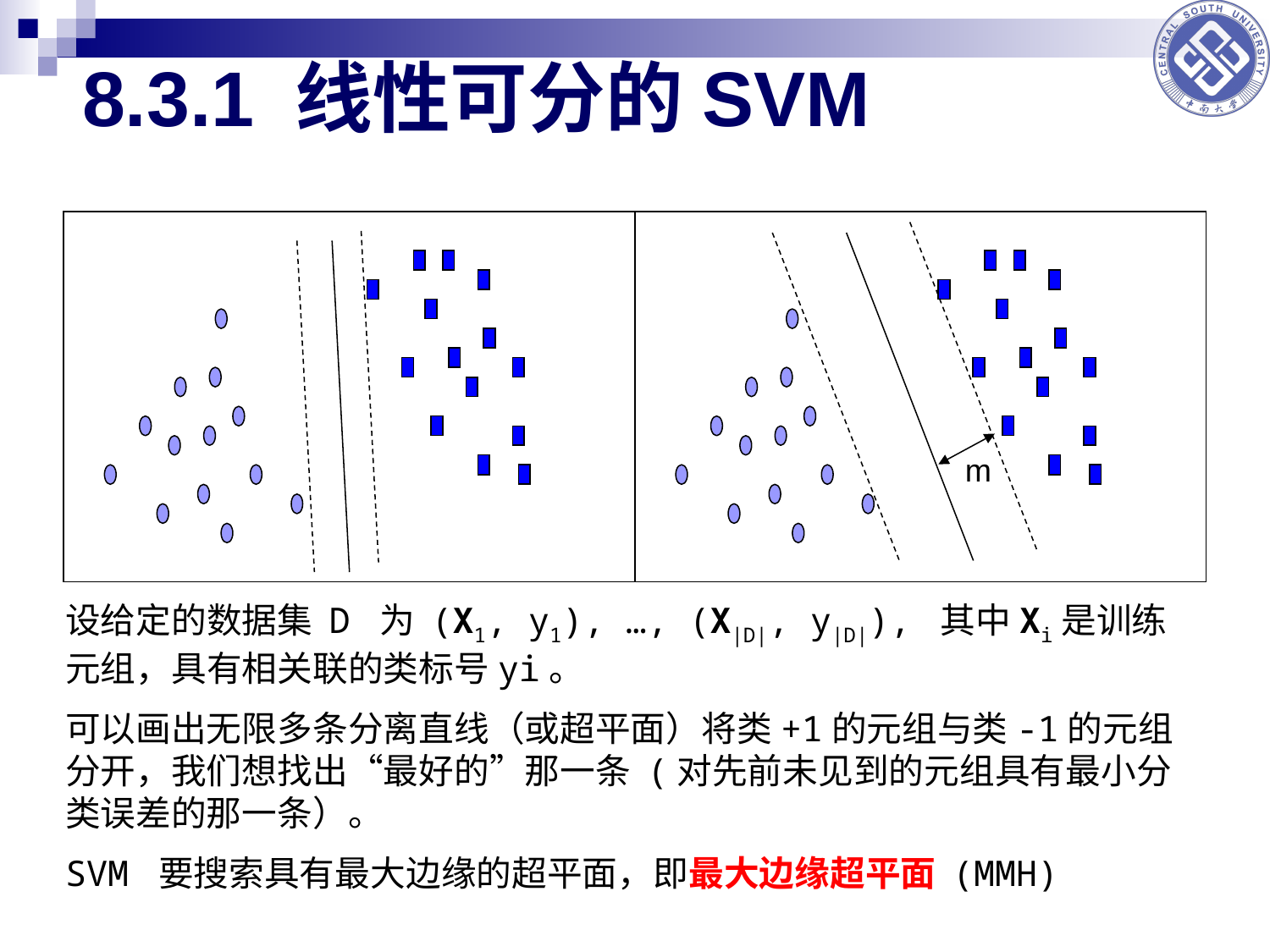

8.3.1 线性可分的SVM

m
设给定的数据集 D 为 (X1, y1), …, (X|D|, y|D|), 其中Xi是训练元组，具有相关联的类标号yi。
可以画出无限多条分离直线（或超平面）将类+1的元组与类-1的元组分开，我们想找出“最好的”那一条 (对先前未见到的元组具有最小分类误差的那一条）。
SVM 要搜索具有最大边缘的超平面，即最大边缘超平面 (MMH)